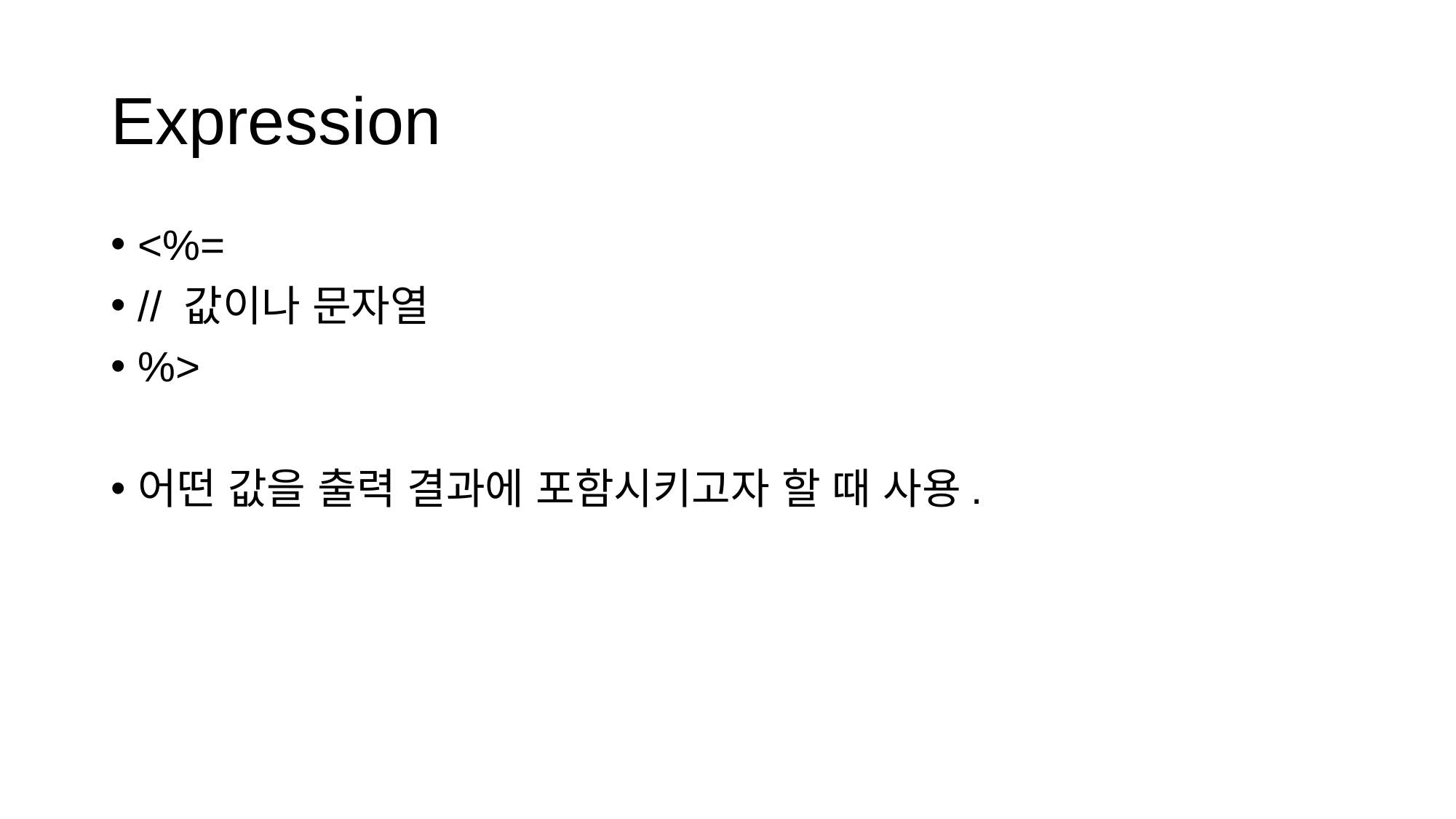

# Expression
<%=
// 값이나 문자열
%>

어떤 값을 출력 결과에 포함시키고자 할 때 사용.